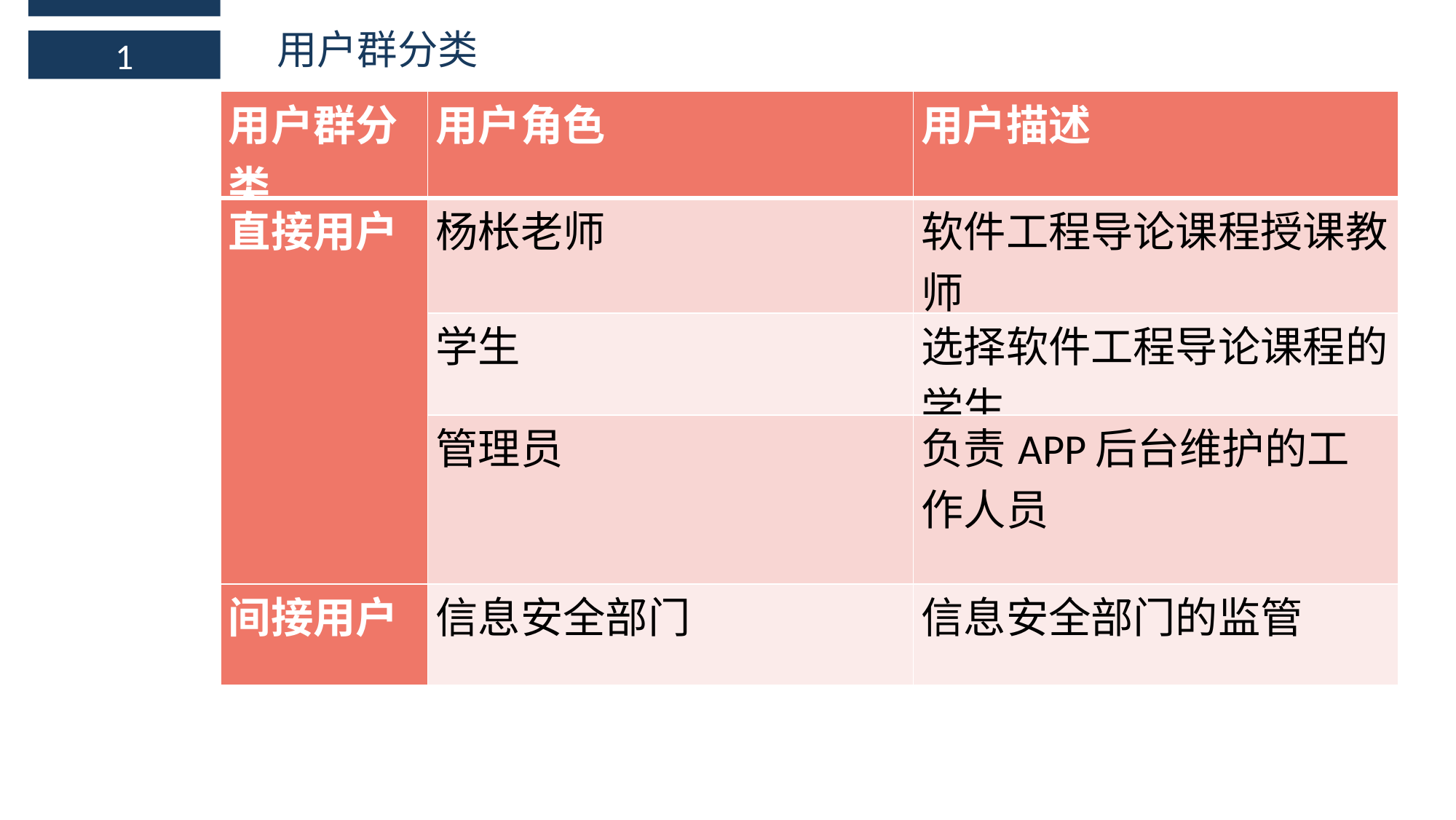

用户群分类
1
| 用户群分类 | 用户角色 | 用户描述 |
| --- | --- | --- |
| 直接用户 | 杨枨老师 | 软件工程导论课程授课教师 |
|  | 学生 | 选择软件工程导论课程的学生 |
|  | 管理员 | 负责APP后台维护的工作人员 |
| 间接用户 | 信息安全部门 | 信息安全部门的监管 |